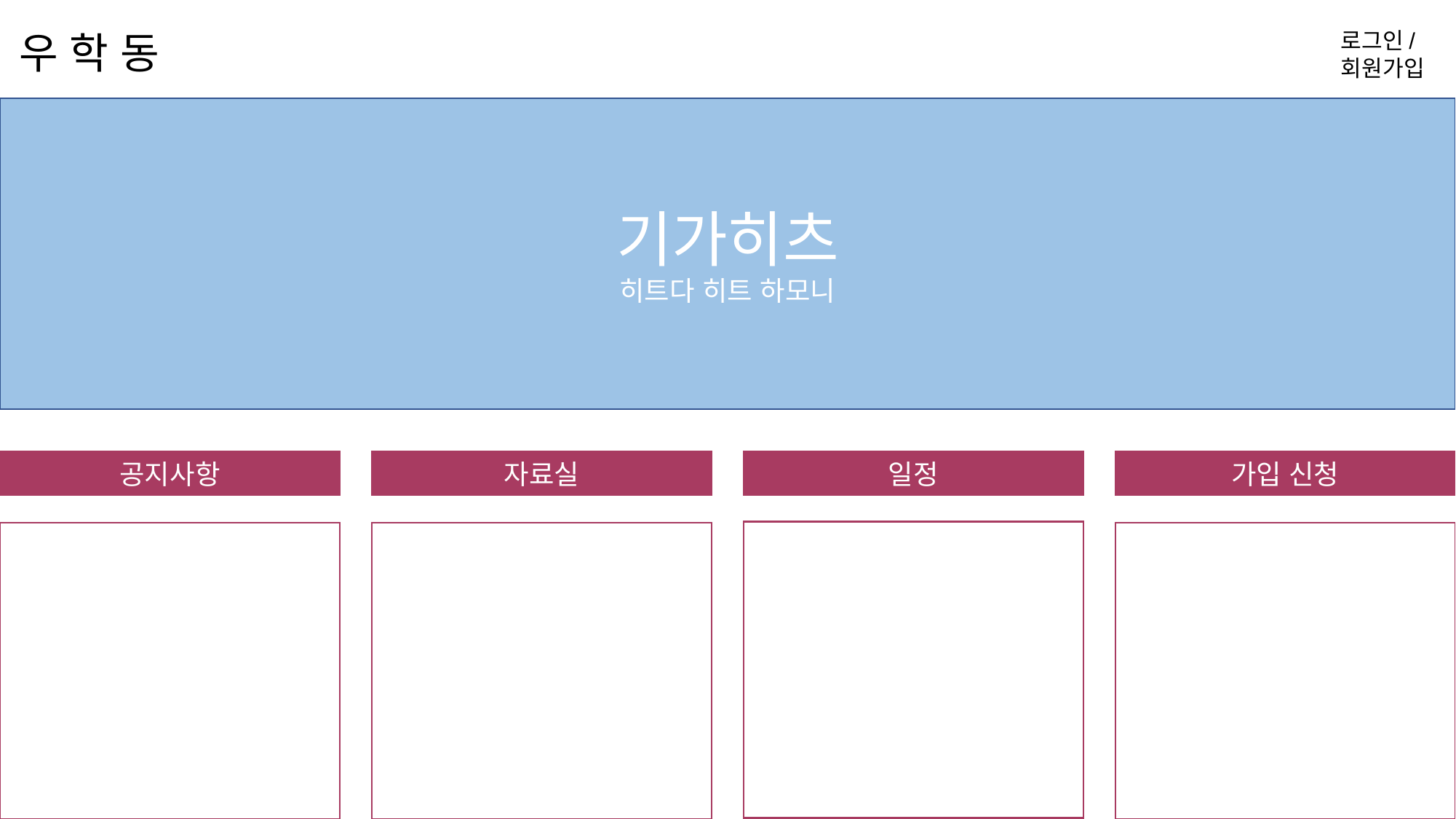

우 학 동
로그인/
회원가입
기가히츠
히트다 히트 하모니
일정
가입 신청
자료실
공지사항